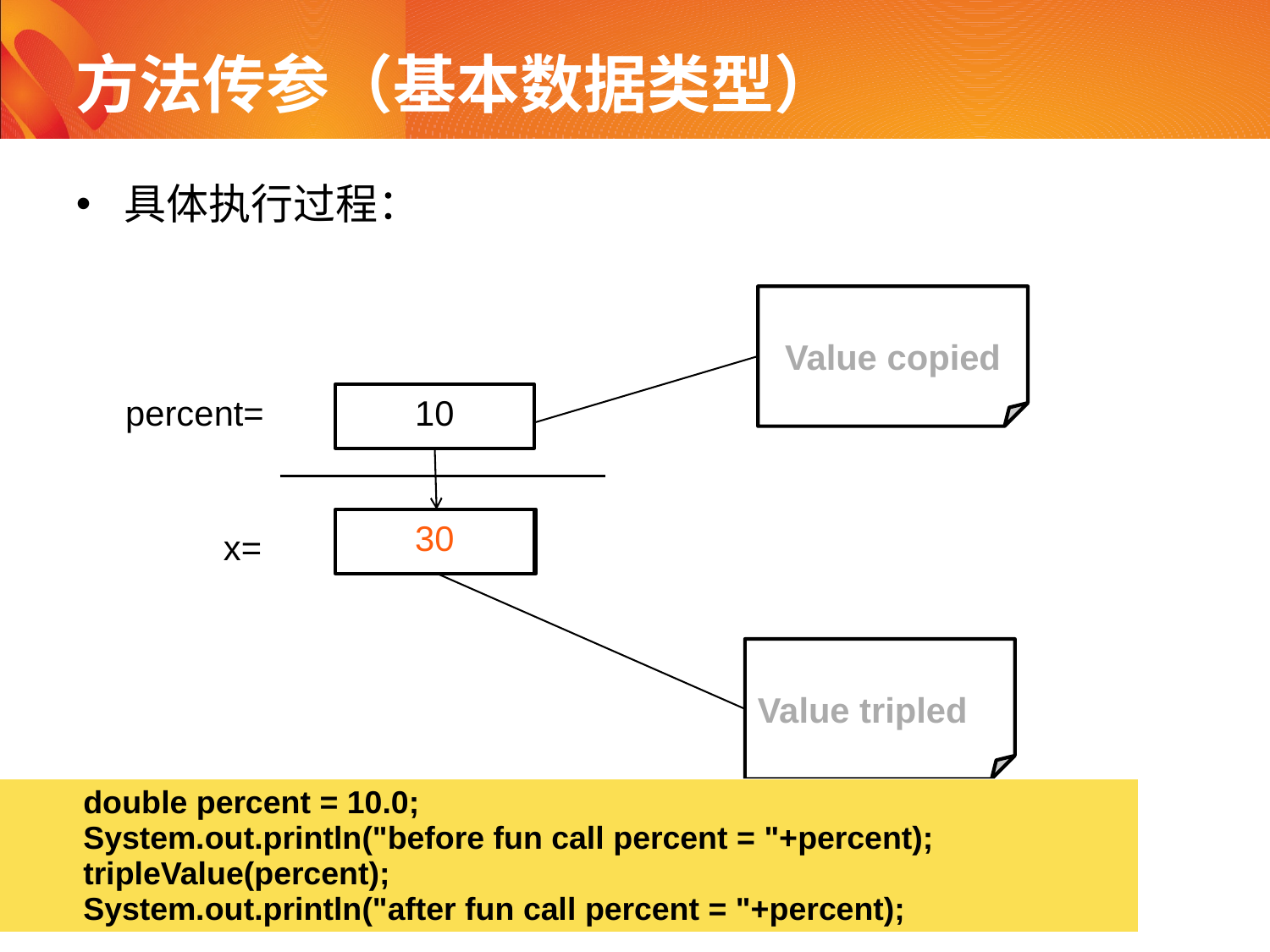

# 方法传参（基本数据类型）
具体执行过程：

Value copied

percent=
10
30
10
x=

Value tripled
| double percent = 10.0; System.out.println("before fun call percent = "+percent); tripleValue(percent); System.out.println("after fun call percent = "+percent); |
| --- |